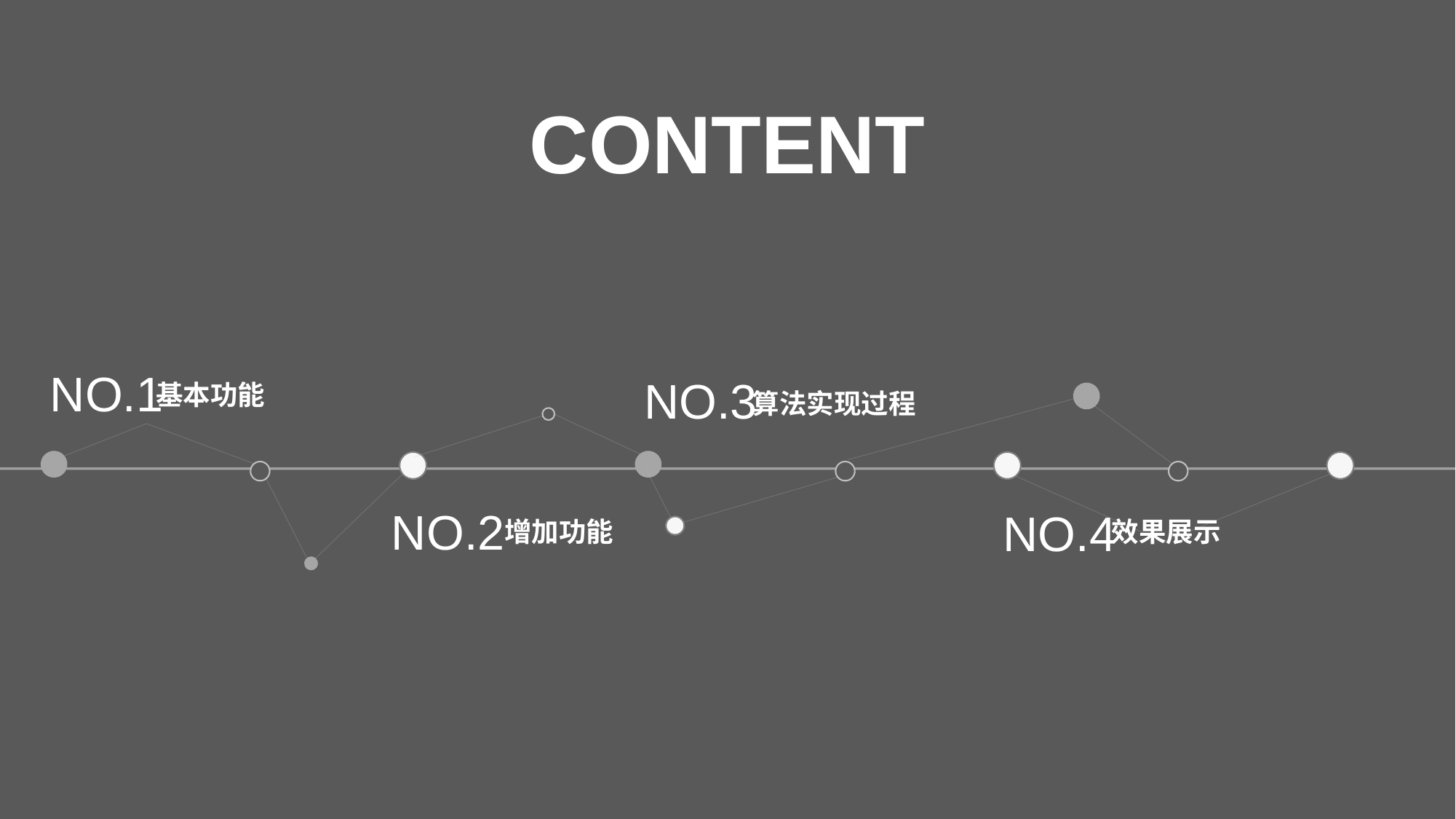

CONTENT
NO.1
NO.3
基本功能
算法实现过程

NO.2
NO.4
增加功能
效果展示